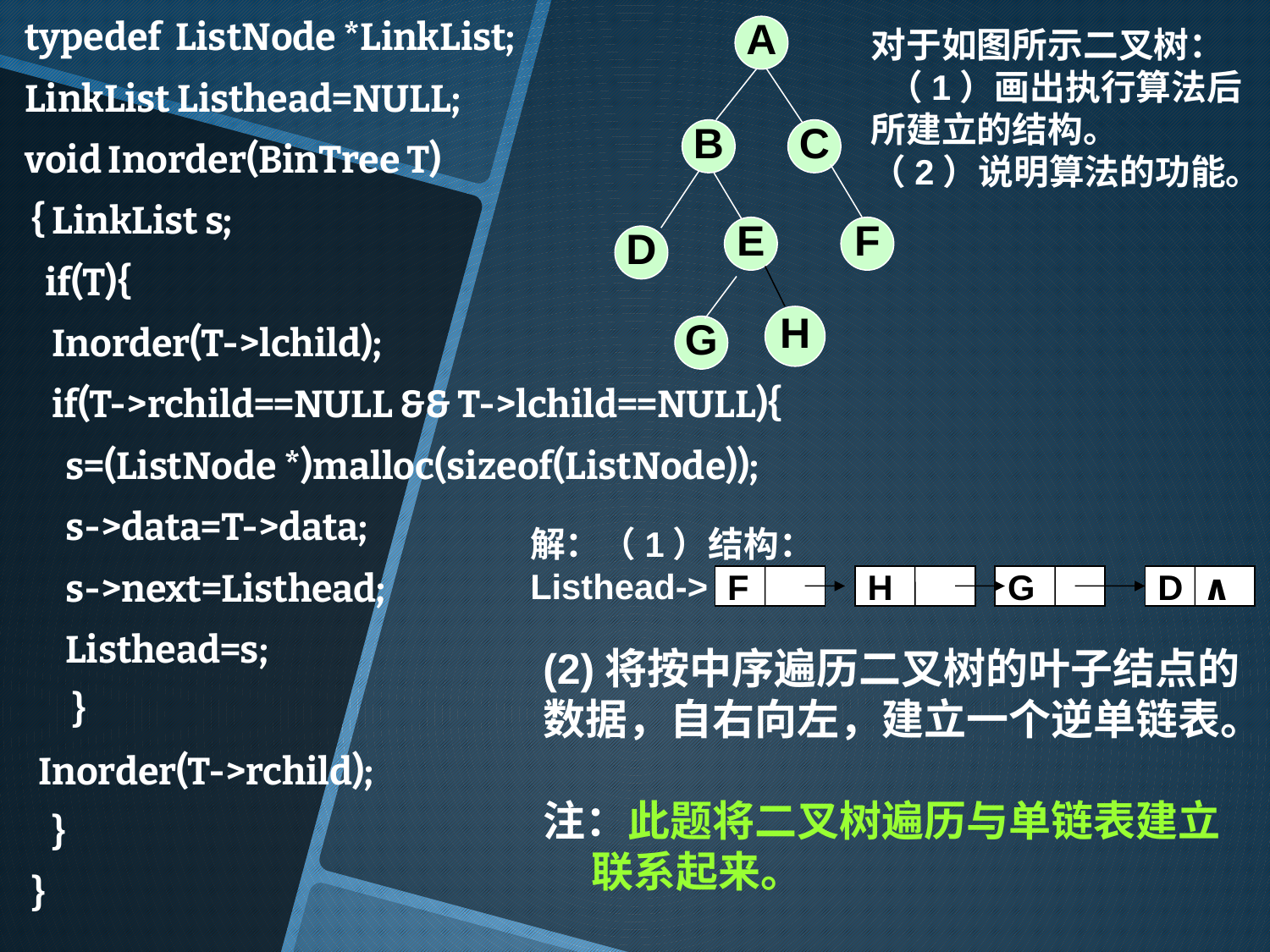

typedef  ListNode *LinkList;
 LinkList Listhead=NULL;
 void Inorder(BinTree T)
  { LinkList s;
    if(T){
     Inorder(T->lchild);
     if(T->rchild==NULL && T->lchild==NULL){
       s=(ListNode *)malloc(sizeof(ListNode));
       s->data=T->data;
       s->next=Listhead;
       Listhead=s;
        }
   Inorder(T->rchild);
     }
  }
A
对于如图所示二叉树：
 （1）画出执行算法后
所建立的结构。
（2）说明算法的功能。

B
C

E
F
D

H
G
解：（1）结构：
Listhead->
F

H

G

D  ∧

(2)将按中序遍历二叉树的叶子结点的
数据，自右向左，建立一个逆单链表。

注：此题将二叉树遍历与单链表建立
    联系起来。